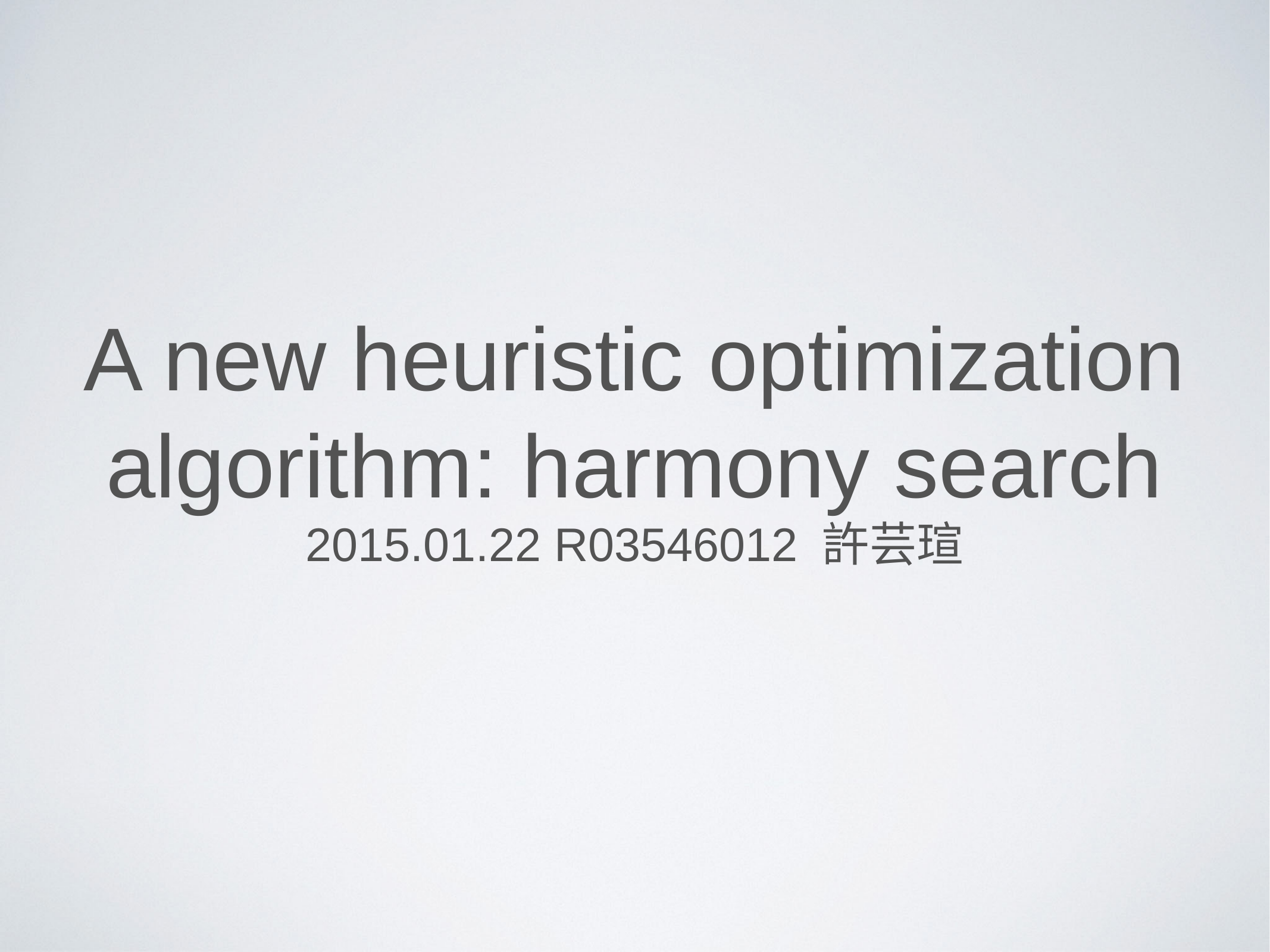

# A new heuristic optimization algorithm: harmony search
2015.01.22 R03546012 許芸瑄